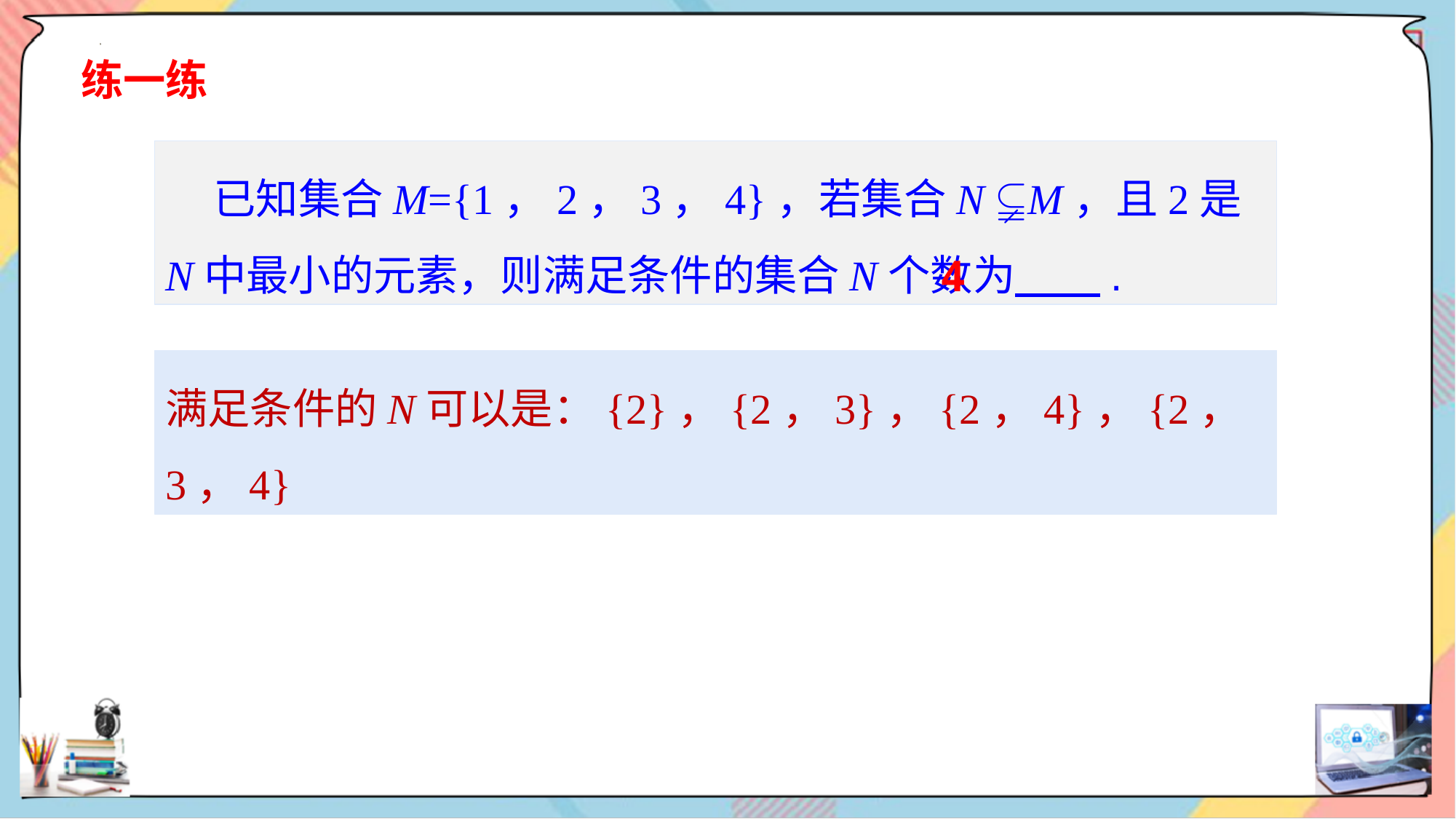

练一练
    已知集合M={1，2，3，4}，若集合N ⫋M，且2是N中最小的元素，则满足条件的集合N个数为         .
 4
满足条件的N可以是：{2}，{2，3}，{2，4}，{2，3，4}